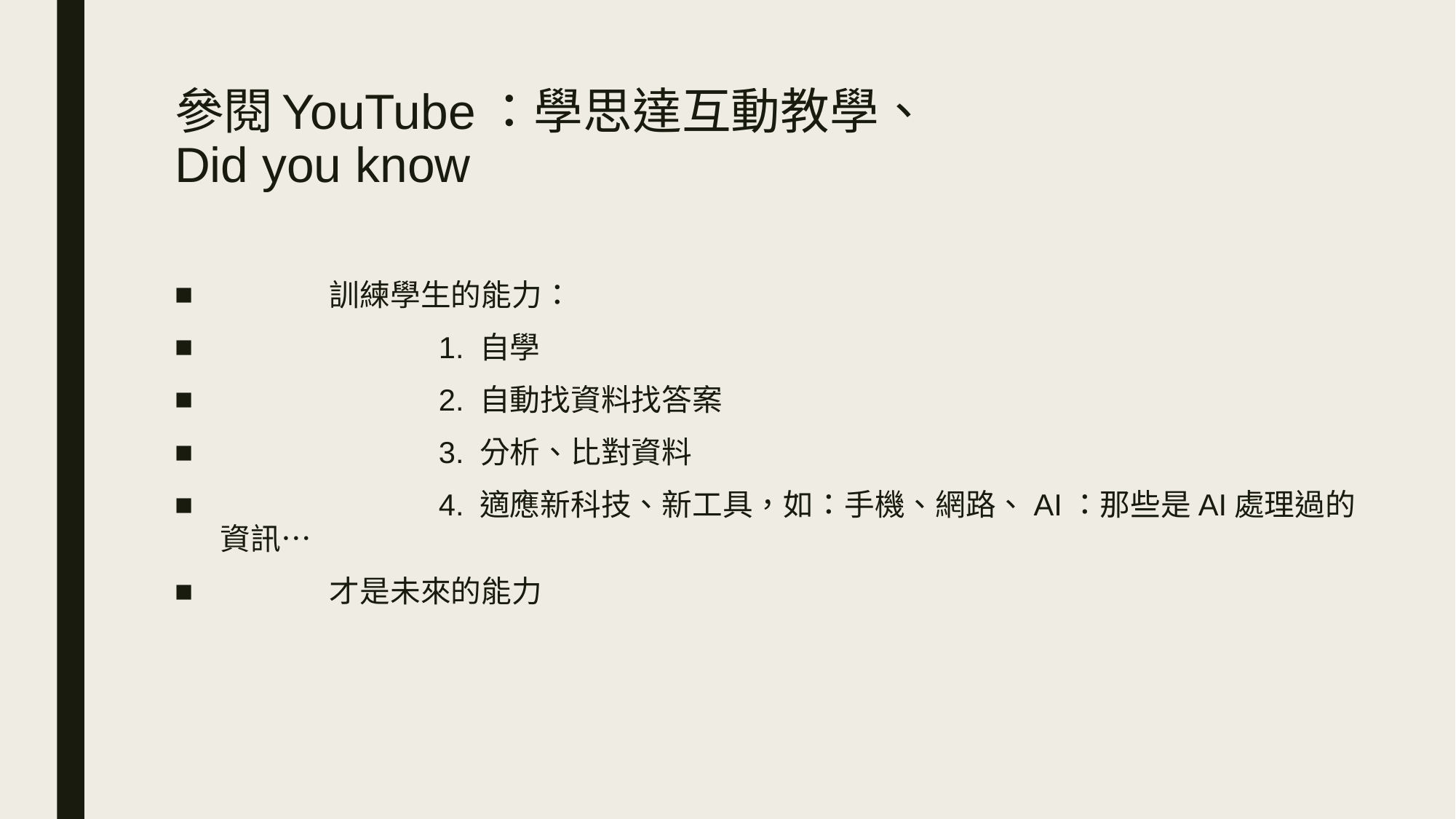

# 參閱YouTube：學思達互動教學、 Did you know
	訓練學生的能力：
		1. 自學
		2. 自動找資料找答案
		3. 分析、比對資料
		4. 適應新科技、新工具，如：手機、網路、AI：那些是AI處理過的資訊…
	才是未來的能力